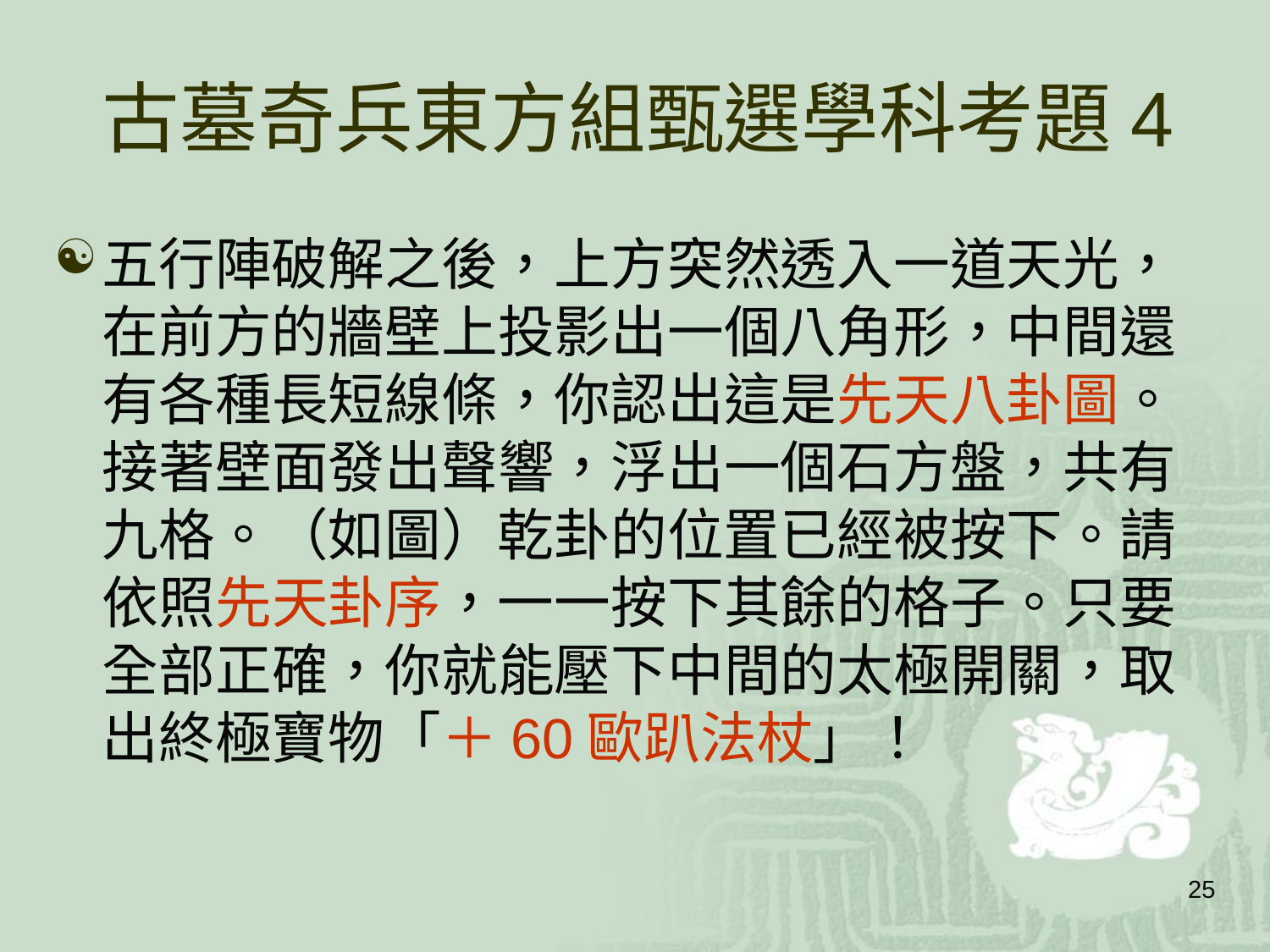

# 古墓奇兵東方組甄選學科考題4
五行陣破解之後，上方突然透入一道天光，在前方的牆壁上投影出一個八角形，中間還有各種長短線條，你認出這是先天八卦圖。接著壁面發出聲響，浮出一個石方盤，共有九格。（如圖）乾卦的位置已經被按下。請依照先天卦序，一一按下其餘的格子。只要全部正確，你就能壓下中間的太極開關，取出終極寶物「＋60歐趴法杖」！
25